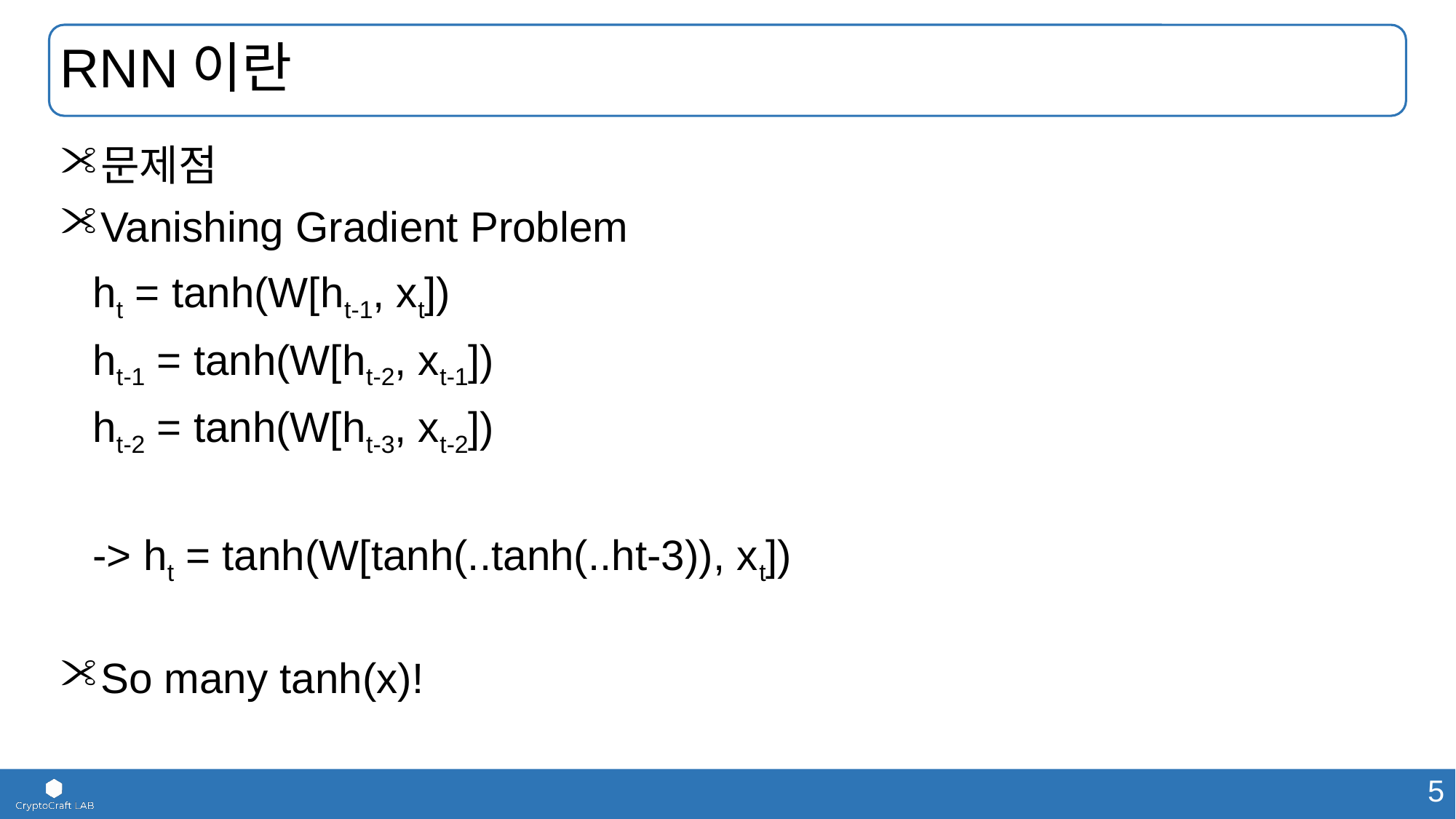

# RNN이란
문제점
Vanishing Gradient Problem
	ht = tanh(W[ht-1, xt])
	ht-1 = tanh(W[ht-2, xt-1])
	ht-2 = tanh(W[ht-3, xt-2])

	-> ht = tanh(W[tanh(..tanh(..ht-3)), xt])

So many tanh(x)!